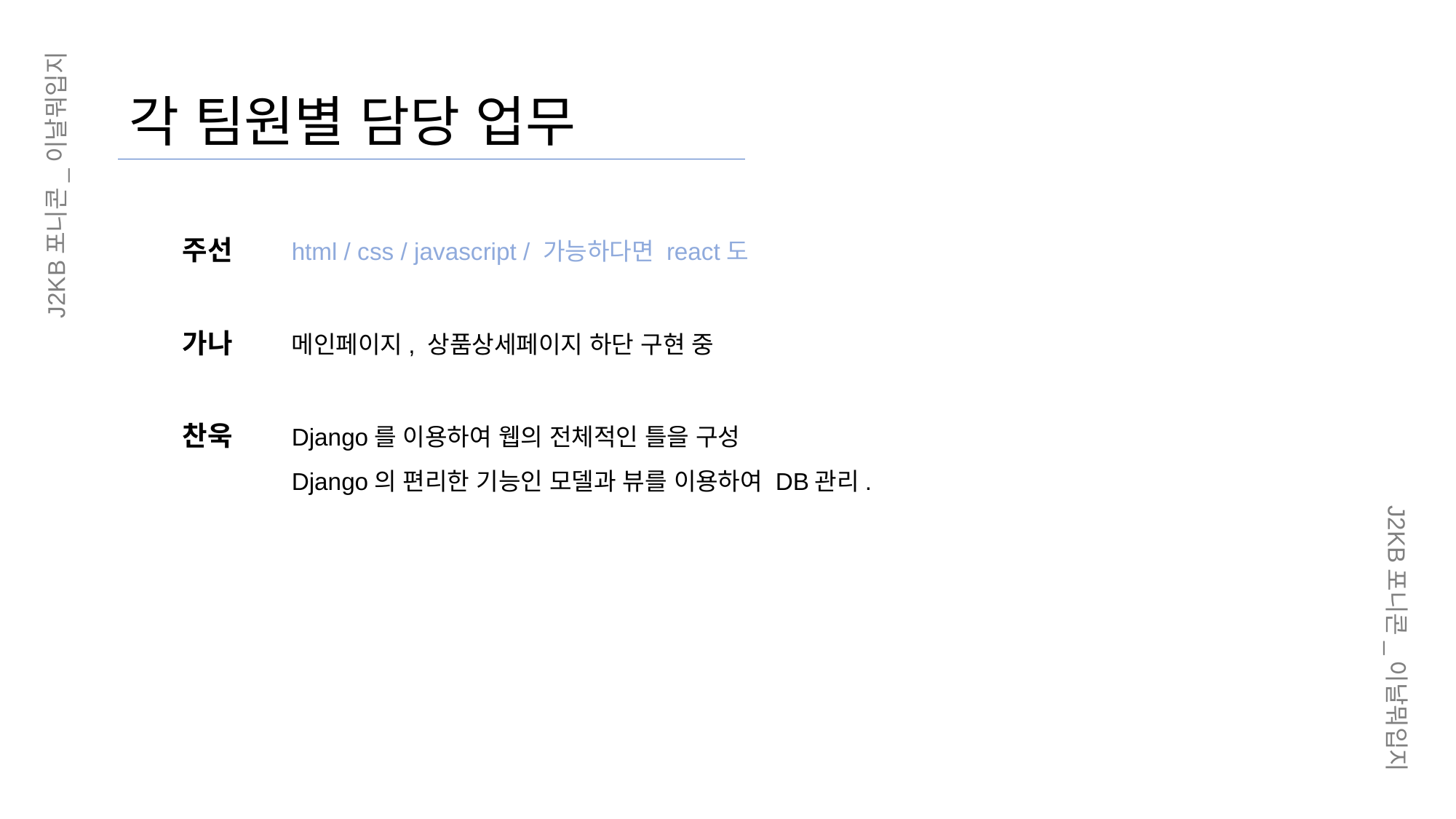

각 팀원별 담당 업무
J2KB포니콘_이날뭐입지
주선	html / css / javascript / 가능하다면 react도

가나	메인페이지, 상품상세페이지 하단 구현 중

찬욱	Django를 이용하여 웹의 전체적인 틀을 구성
	Django의 편리한 기능인 모델과 뷰를 이용하여 DB관리.
J2KB포니콘_이날뭐입지